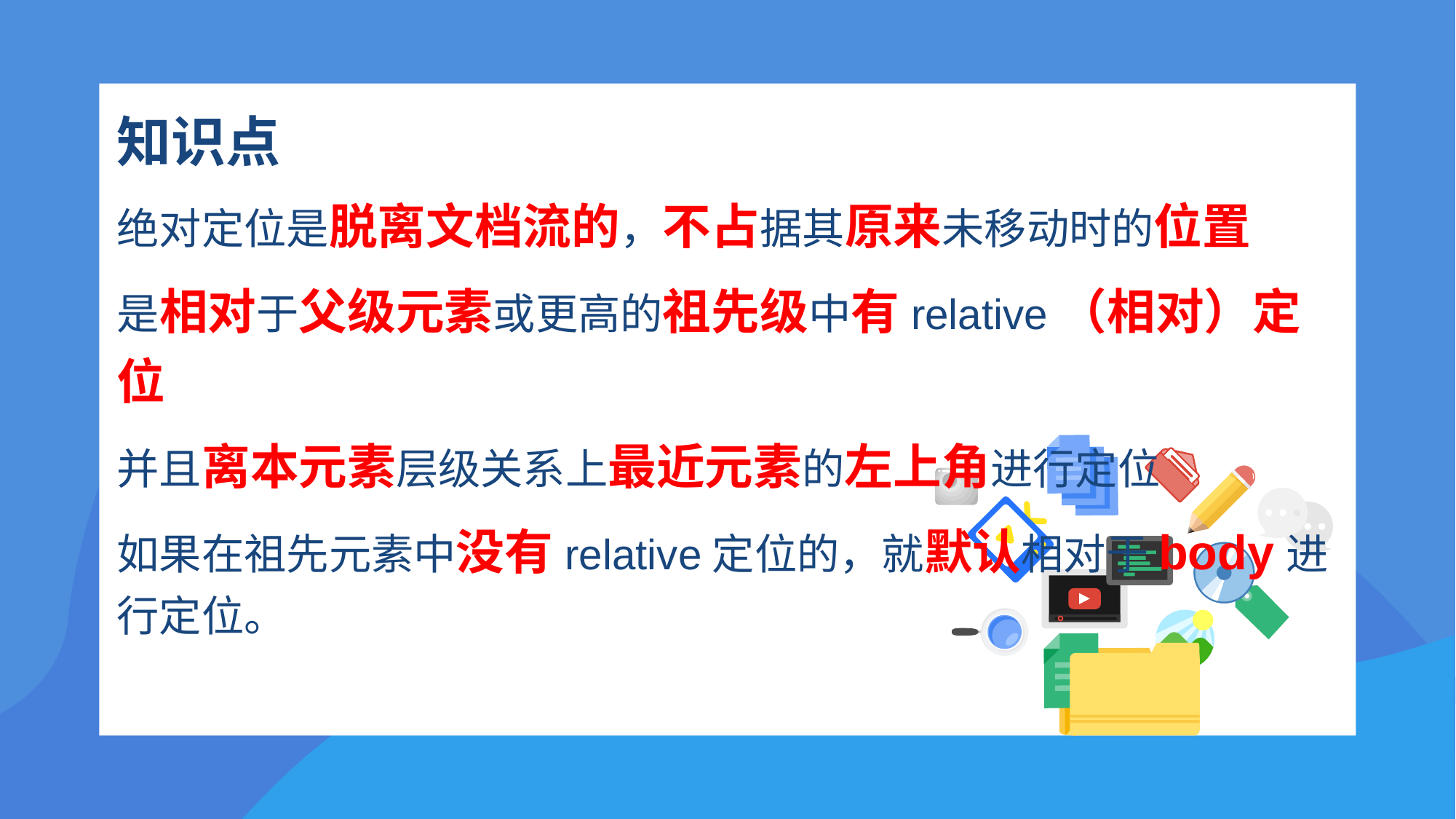

# 知识点
绝对定位是脱离文档流的，不占据其原来未移动时的位置
是相对于父级元素或更高的祖先级中有relative（相对）定位
并且离本元素层级关系上最近元素的左上角进行定位
如果在祖先元素中没有relative定位的，就默认相对于body进行定位。